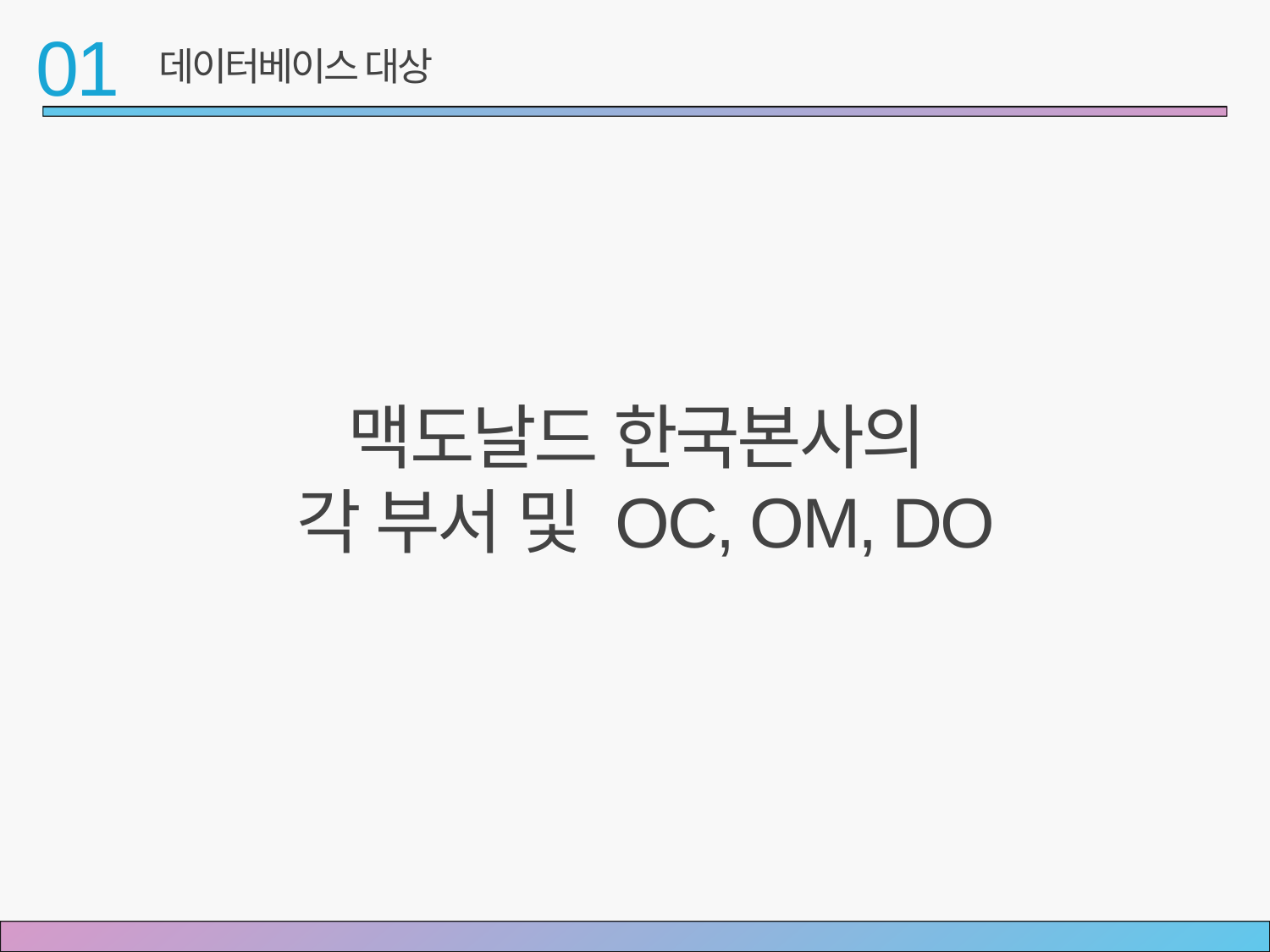

01
데이터베이스 대상

맥도날드 한국본사의
각 부서 및 OC, OM, DO